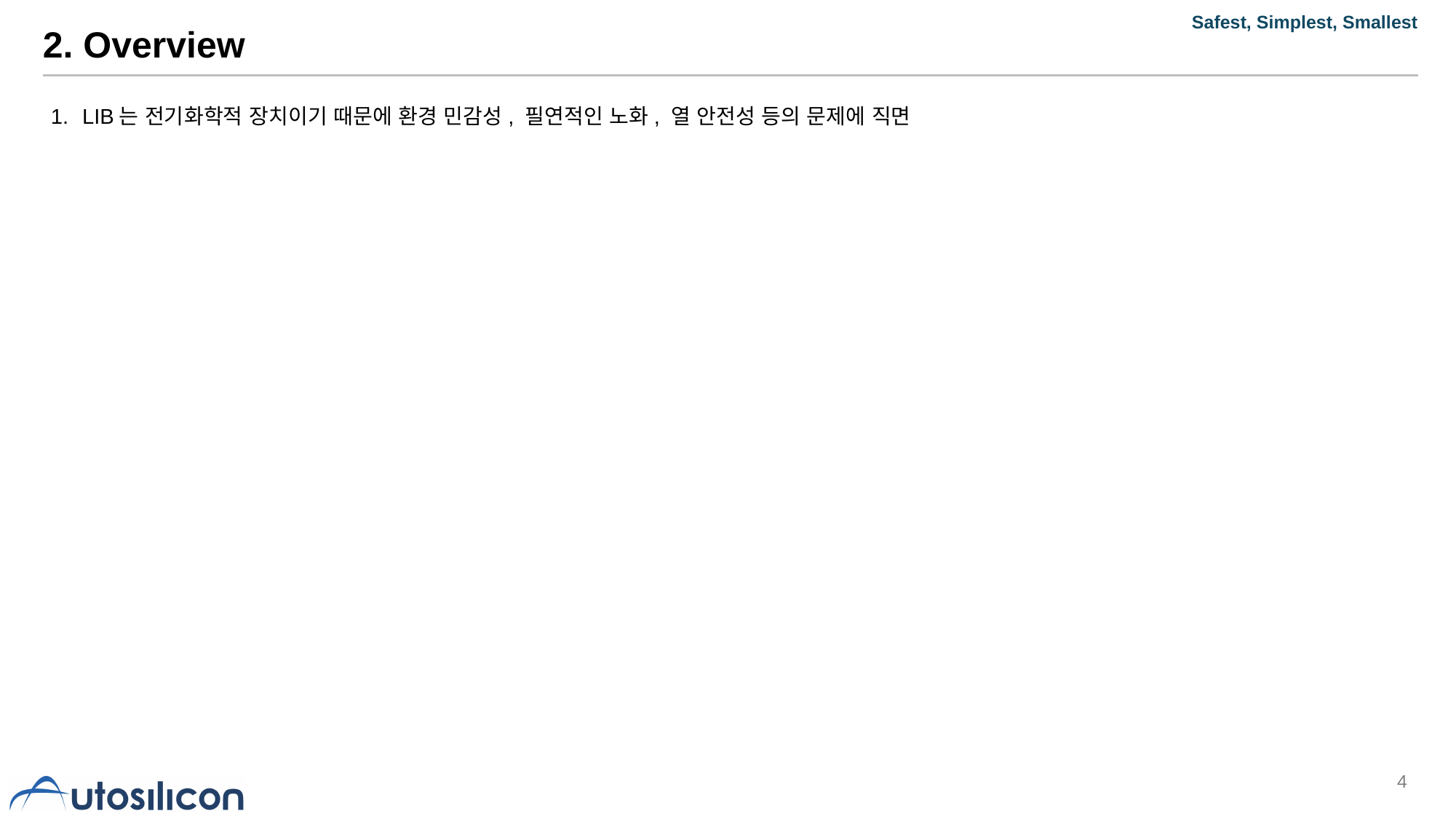

# 2. Overview
LIB는 전기화학적 장치이기 때문에 환경 민감성, 필연적인 노화, 열 안전성 등의 문제에 직면
4